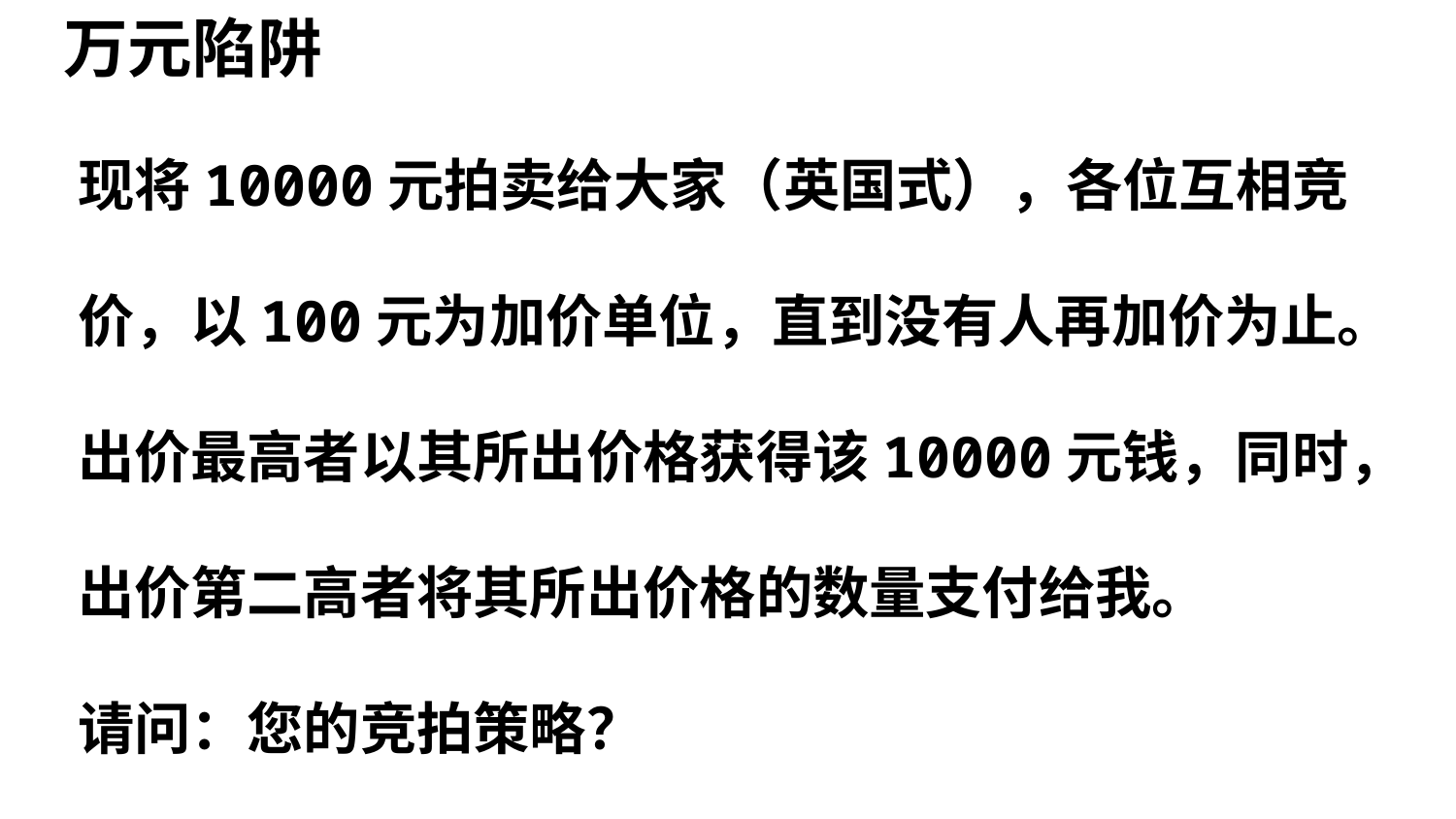

万元陷阱
现将10000元拍卖给大家（英国式），各位互相竞价，以100元为加价单位，直到没有人再加价为止。出价最高者以其所出价格获得该10000元钱，同时，出价第二高者将其所出价格的数量支付给我。
请问：您的竞拍策略？